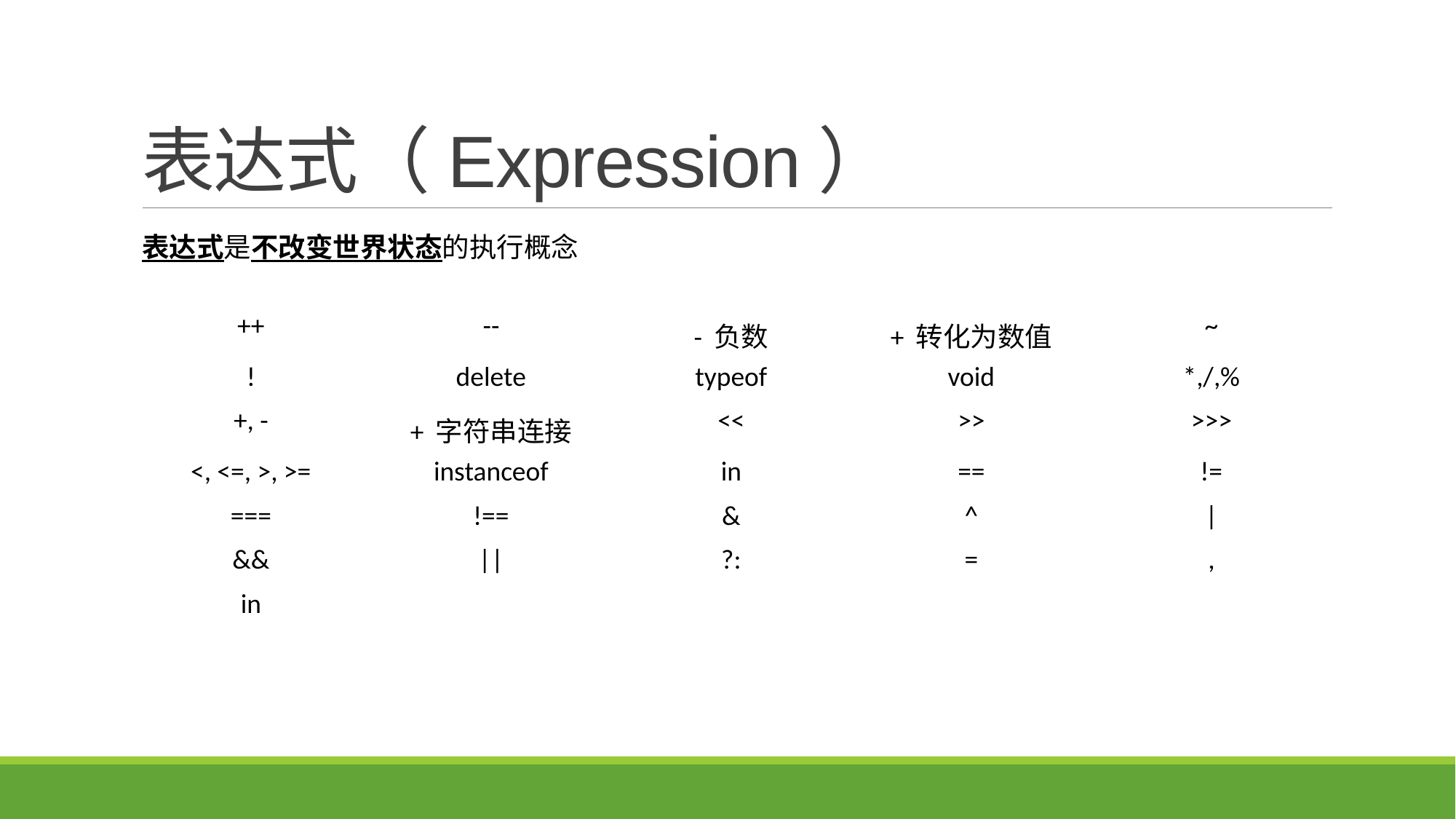

# 表达式（Expression）
| 表达式是不改变世界状态的执行概念 |  |  |  |  |
| --- | --- | --- | --- | --- |
|  |  |  |  |  |
| ++ | -- | - 负数 | + 转化为数值 | ~ |
| ! | delete | typeof | void | \*,/,% |
| +, - | + 字符串连接 | << | >> | >>> |
| <, <=, >, >= | instanceof | in | == | != |
| === | !== | & | ^ | | |
| && | || | ?: | = | , |
| in |  |  |  |  |